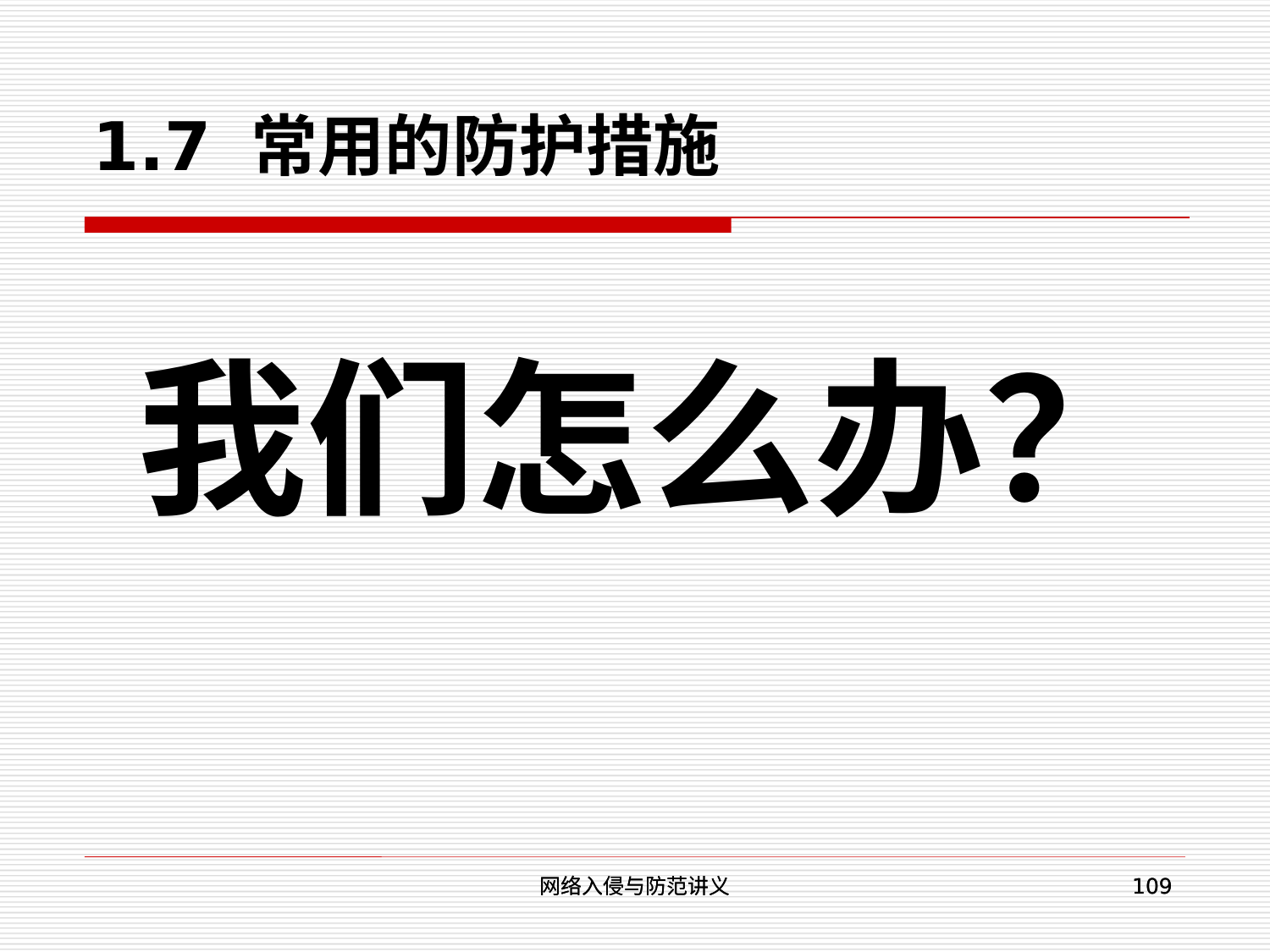

1.7 常用的防护措施
我们怎么办？

网络入侵与防范讲义
网络入侵与防范讲义
109
109